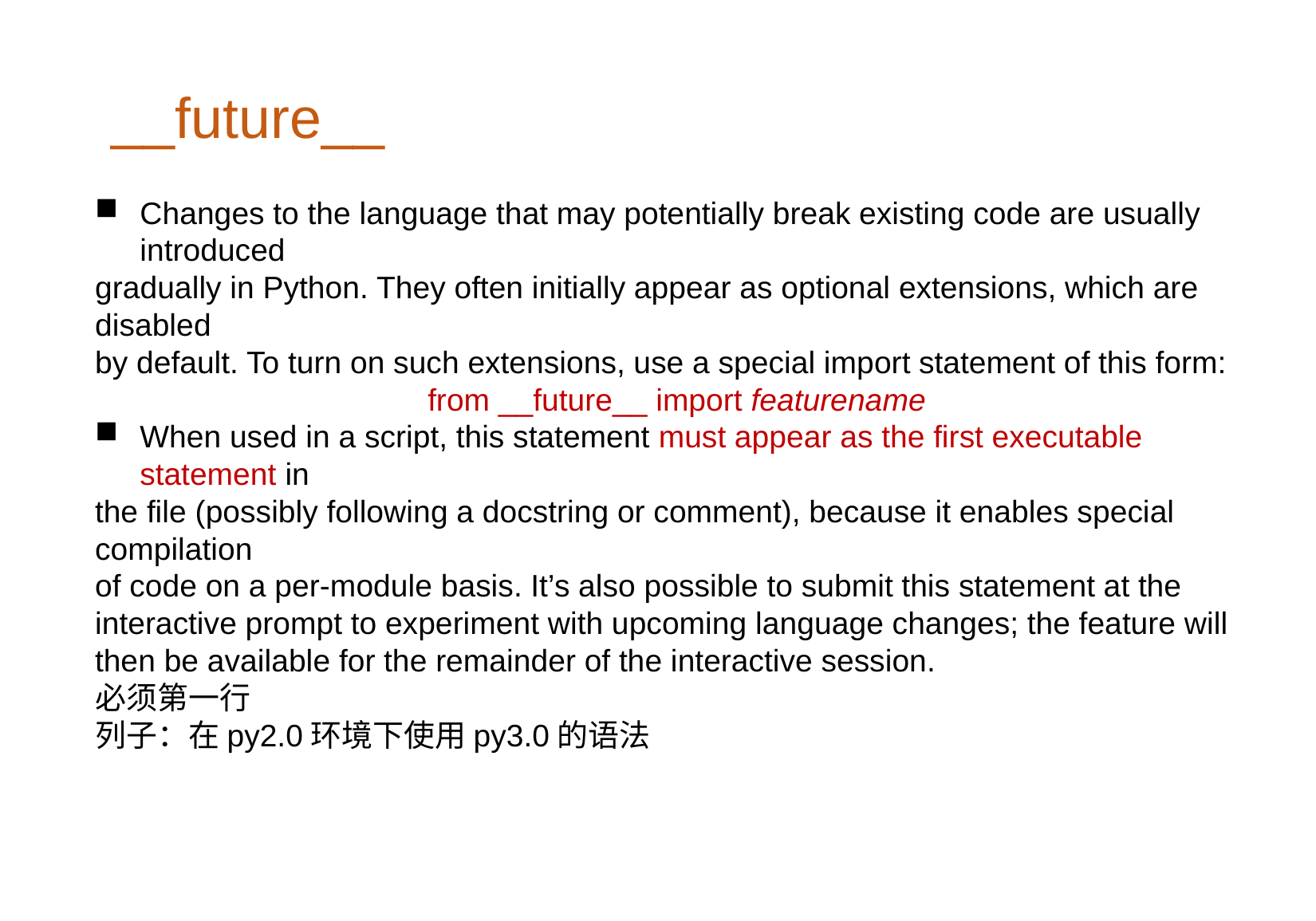

__future__
Changes to the language that may potentially break existing code are usually introduced
gradually in Python. They often initially appear as optional extensions, which are disabled
by default. To turn on such extensions, use a special import statement of this form:
from __future__ import featurename
When used in a script, this statement must appear as the first executable statement in
the file (possibly following a docstring or comment), because it enables special compilation
of code on a per-module basis. It’s also possible to submit this statement at the
interactive prompt to experiment with upcoming language changes; the feature will
then be available for the remainder of the interactive session.
必须第一行
列子：在py2.0环境下使用py3.0的语法